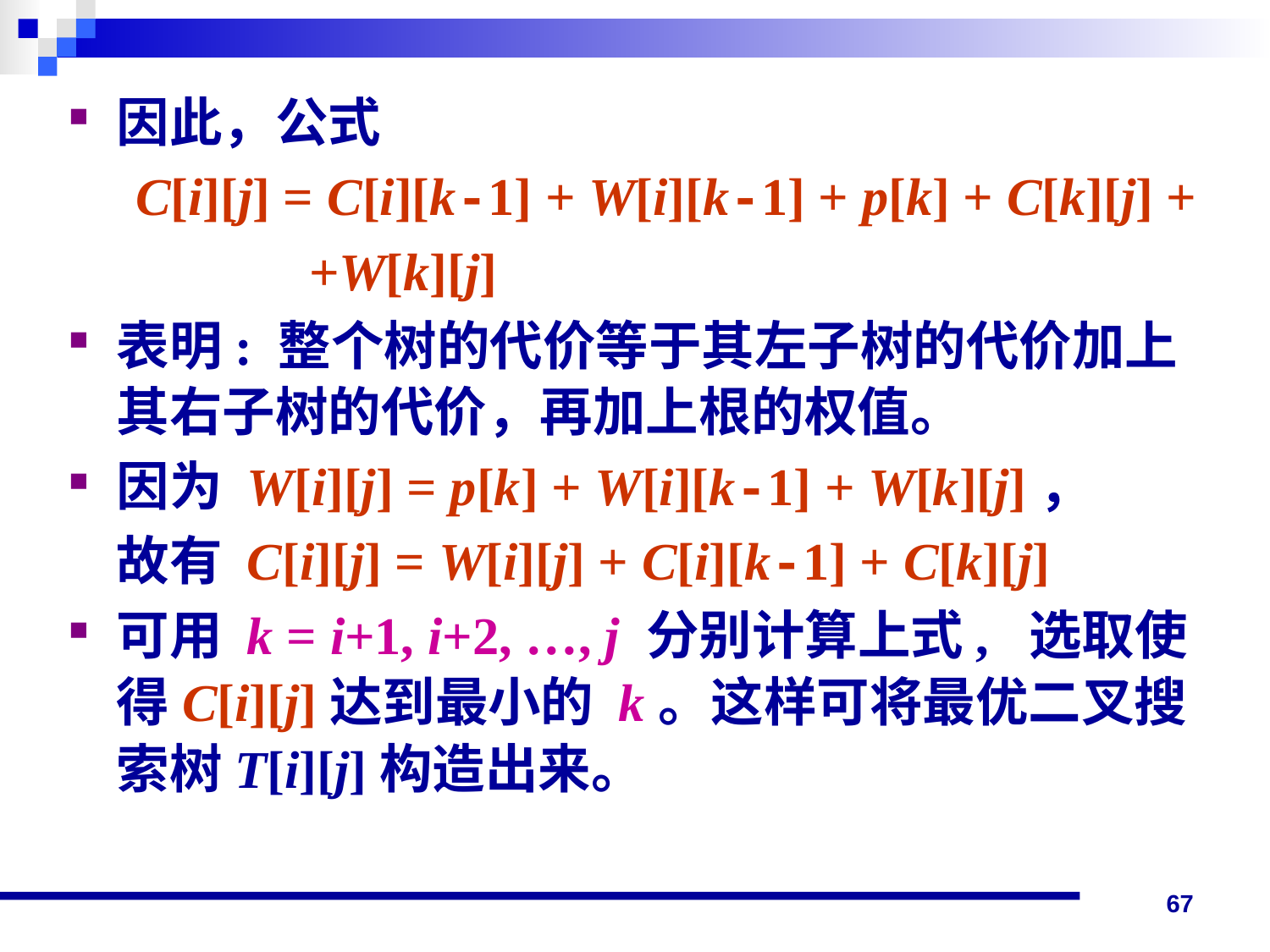

因此，公式
     C[i][j] = C[i][k-1] + W[i][k-1] + p[k] + C[k][j] +
                  +W[k][j]
表明: 整个树的代价等于其左子树的代价加上其右子树的代价，再加上根的权值。
因为 W[i][j] = p[k] + W[i][k-1] + W[k][j]，
	故有 C[i][j] = W[i][j] + C[i][k-1] + C[k][j]
可用 k = i+1, i+2, …, j 分别计算上式,  选取使得C[i][j]达到最小的 k。这样可将最优二叉搜索树T[i][j]构造出来。
67